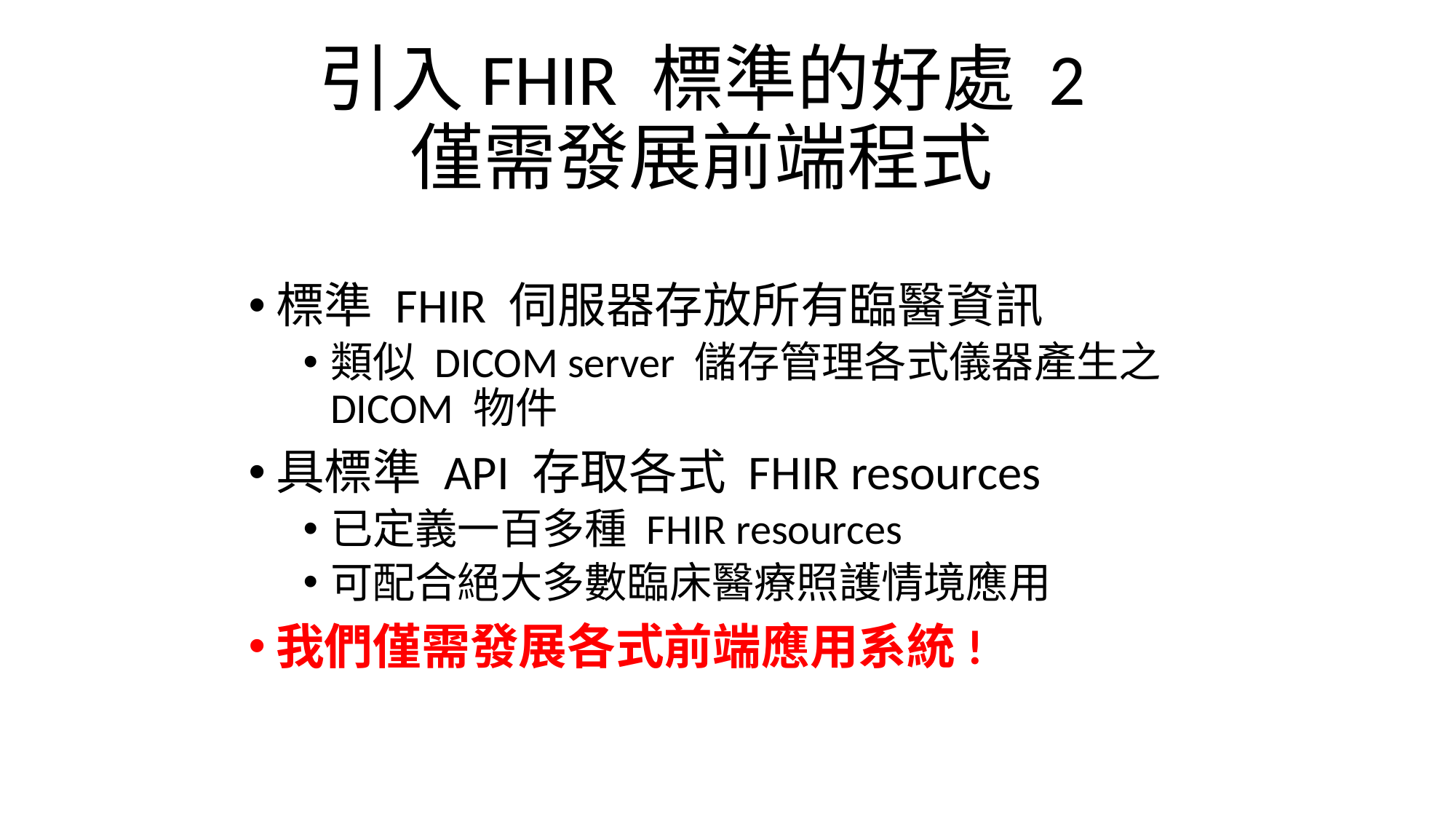

# 引入FHIR 標準的好處 2 僅需發展前端程式
標準 FHIR 伺服器存放所有臨醫資訊
類似 DICOM server 儲存管理各式儀器產生之 DICOM 物件
具標準 API 存取各式 FHIR resources
已定義一百多種 FHIR resources
可配合絕大多數臨床醫療照護情境應用
我們僅需發展各式前端應用系統!